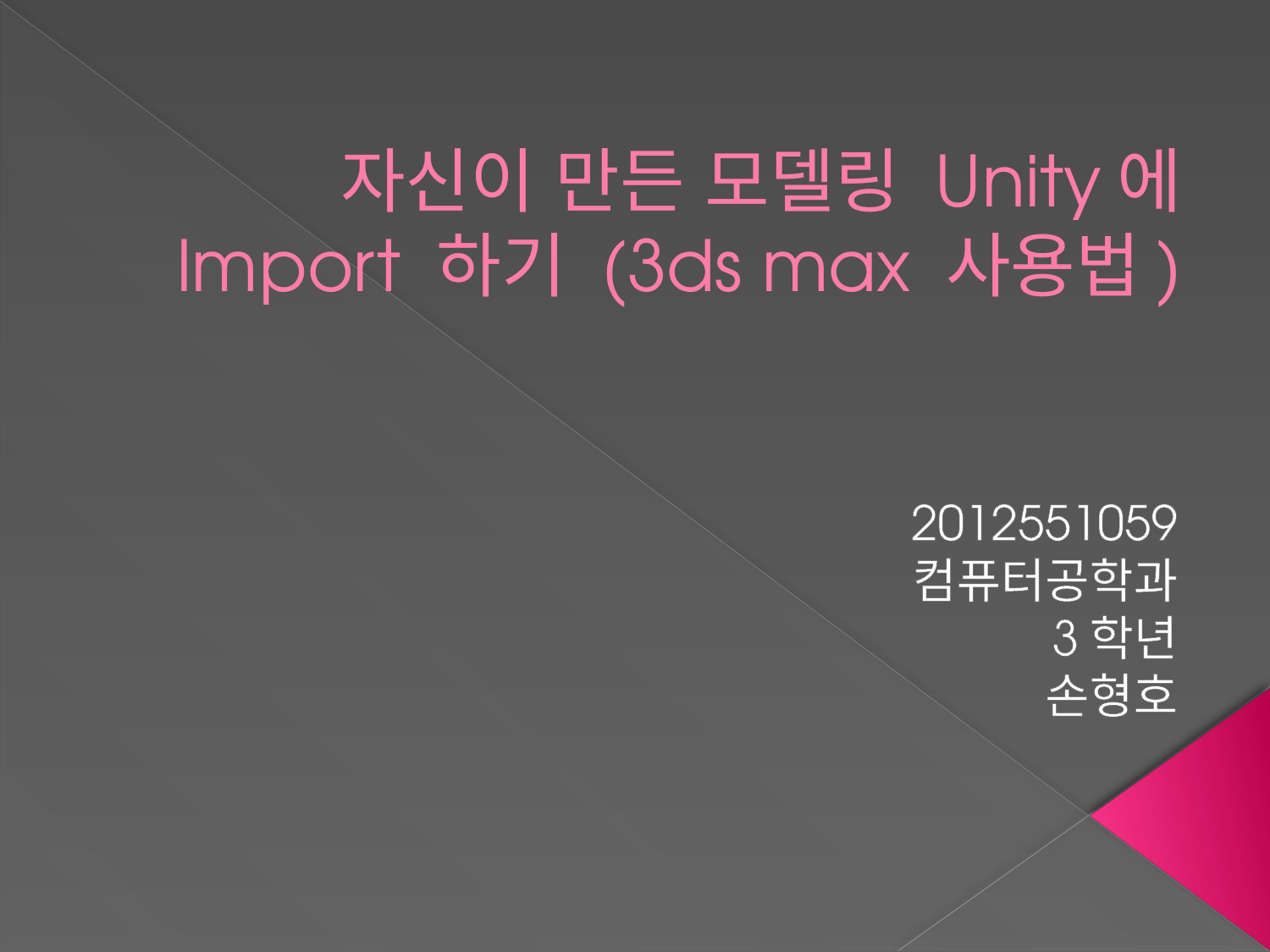

# 자신이 만든 모델링 Unity에 Import 하기 (3ds max 사용법)
2012551059
컴퓨터공학과
3학년
손형호